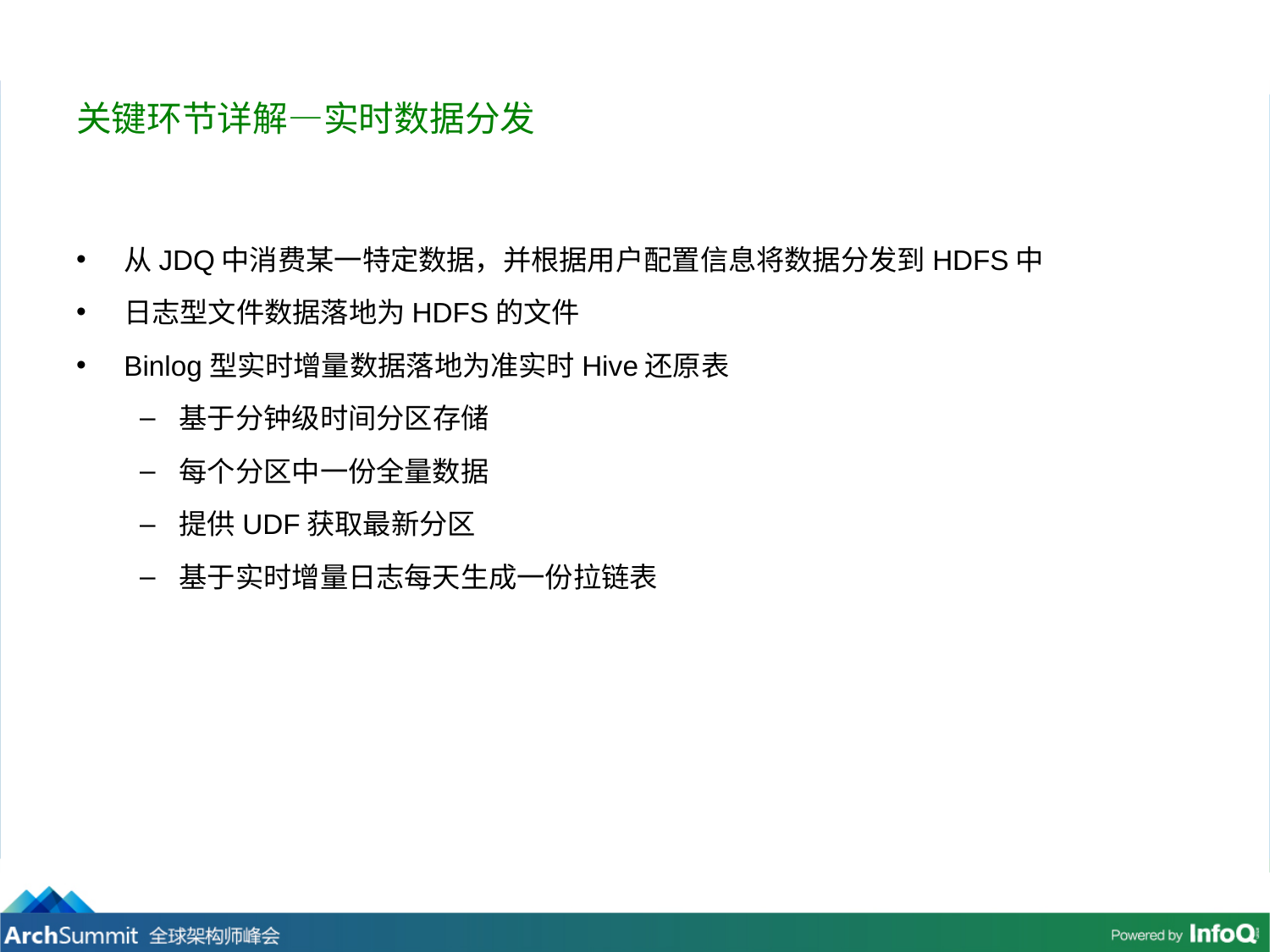

# 关键环节详解—实时数据分发
从JDQ中消费某一特定数据，并根据用户配置信息将数据分发到HDFS中
日志型文件数据落地为HDFS的文件
Binlog型实时增量数据落地为准实时Hive还原表
基于分钟级时间分区存储
每个分区中一份全量数据
提供UDF获取最新分区
基于实时增量日志每天生成一份拉链表